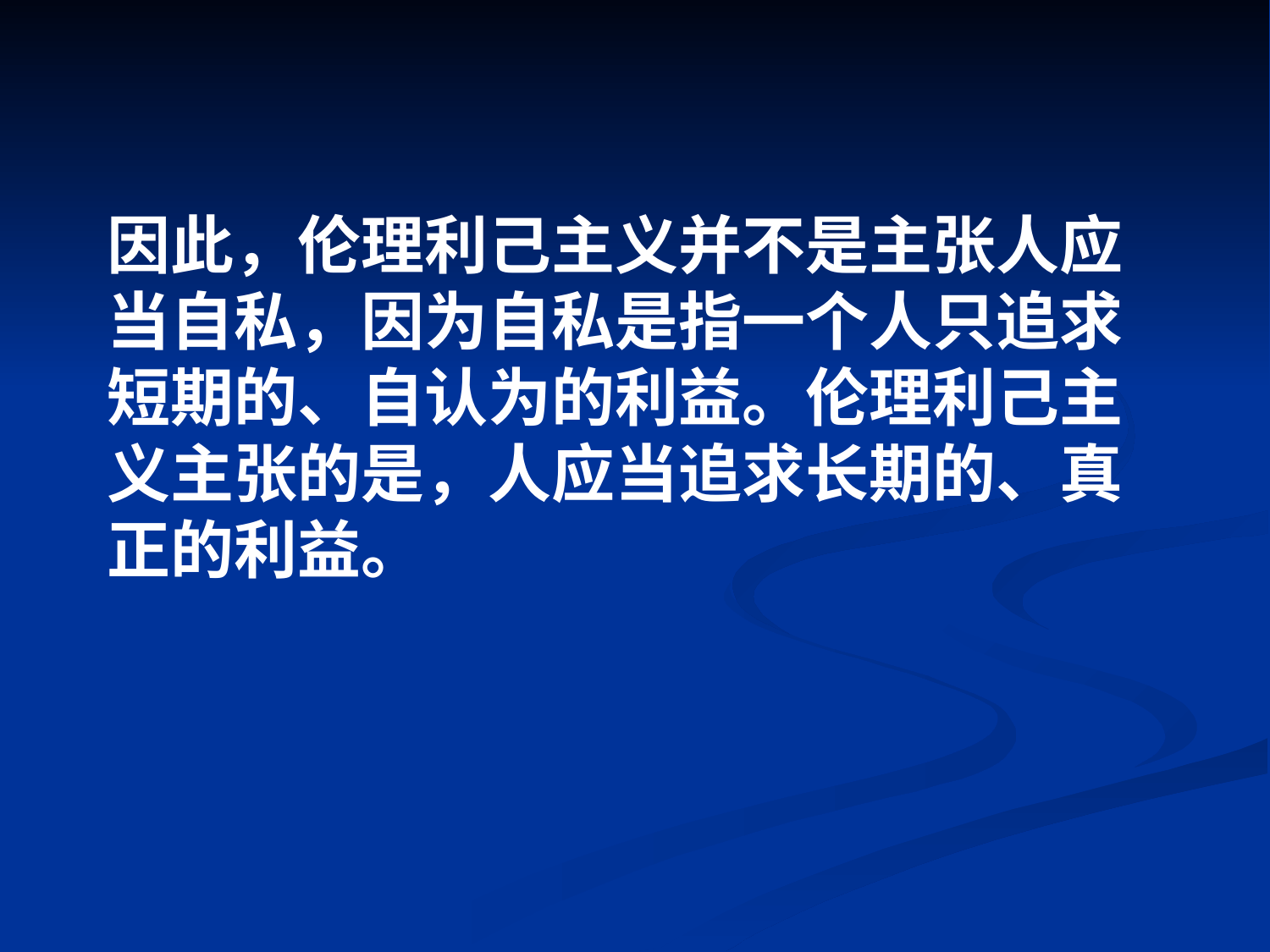

因此，伦理利己主义并不是主张人应当自私，因为自私是指一个人只追求短期的、自认为的利益。伦理利己主义主张的是，人应当追求长期的、真正的利益。